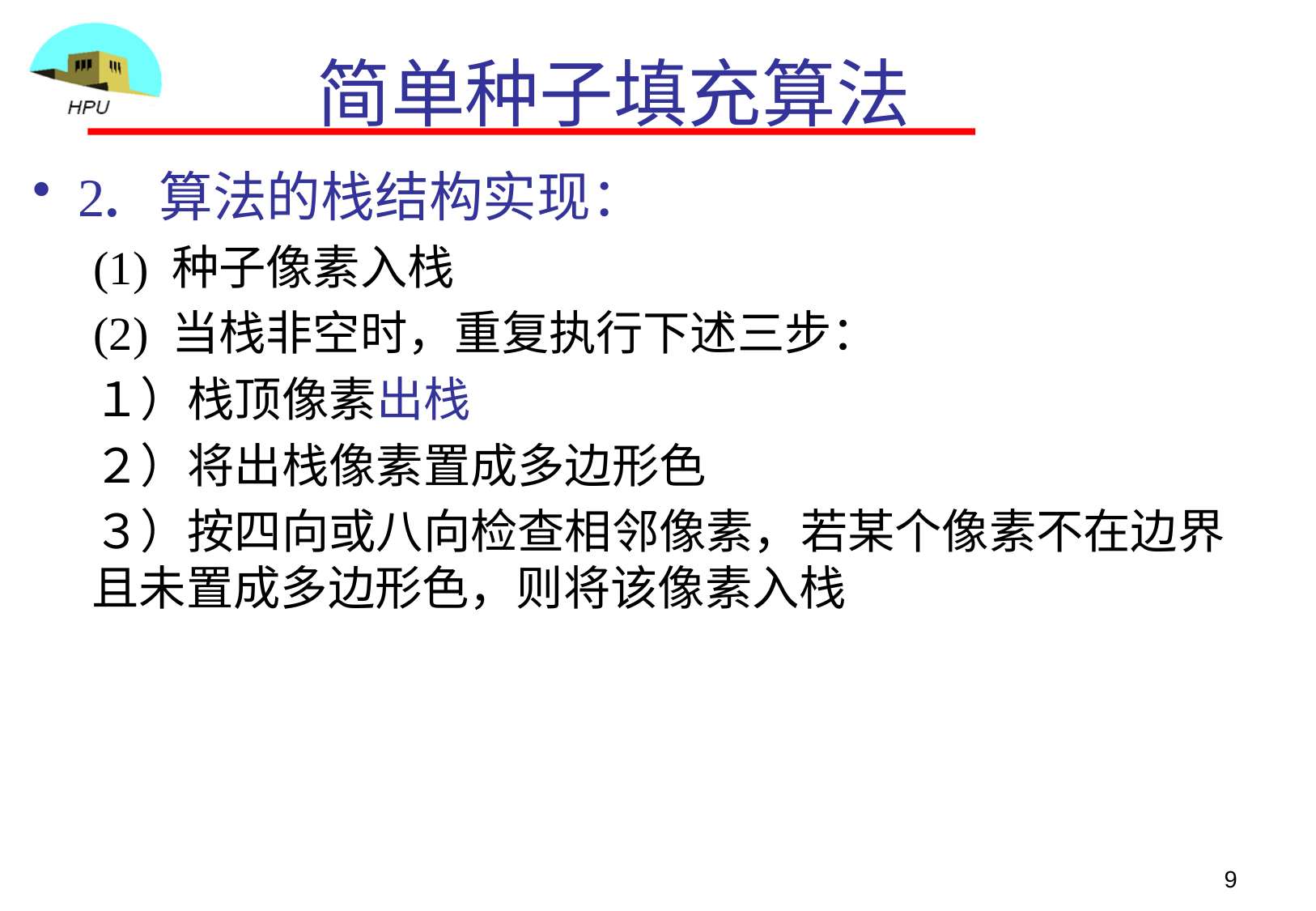

# 简单种子填充算法
2.  算法的栈结构实现：
(1) 种子像素入栈
(2) 当栈非空时，重复执行下述三步：
１）栈顶像素出栈
２）将出栈像素置成多边形色
３）按四向或八向检查相邻像素，若某个像素不在边界且未置成多边形色，则将该像素入栈

9